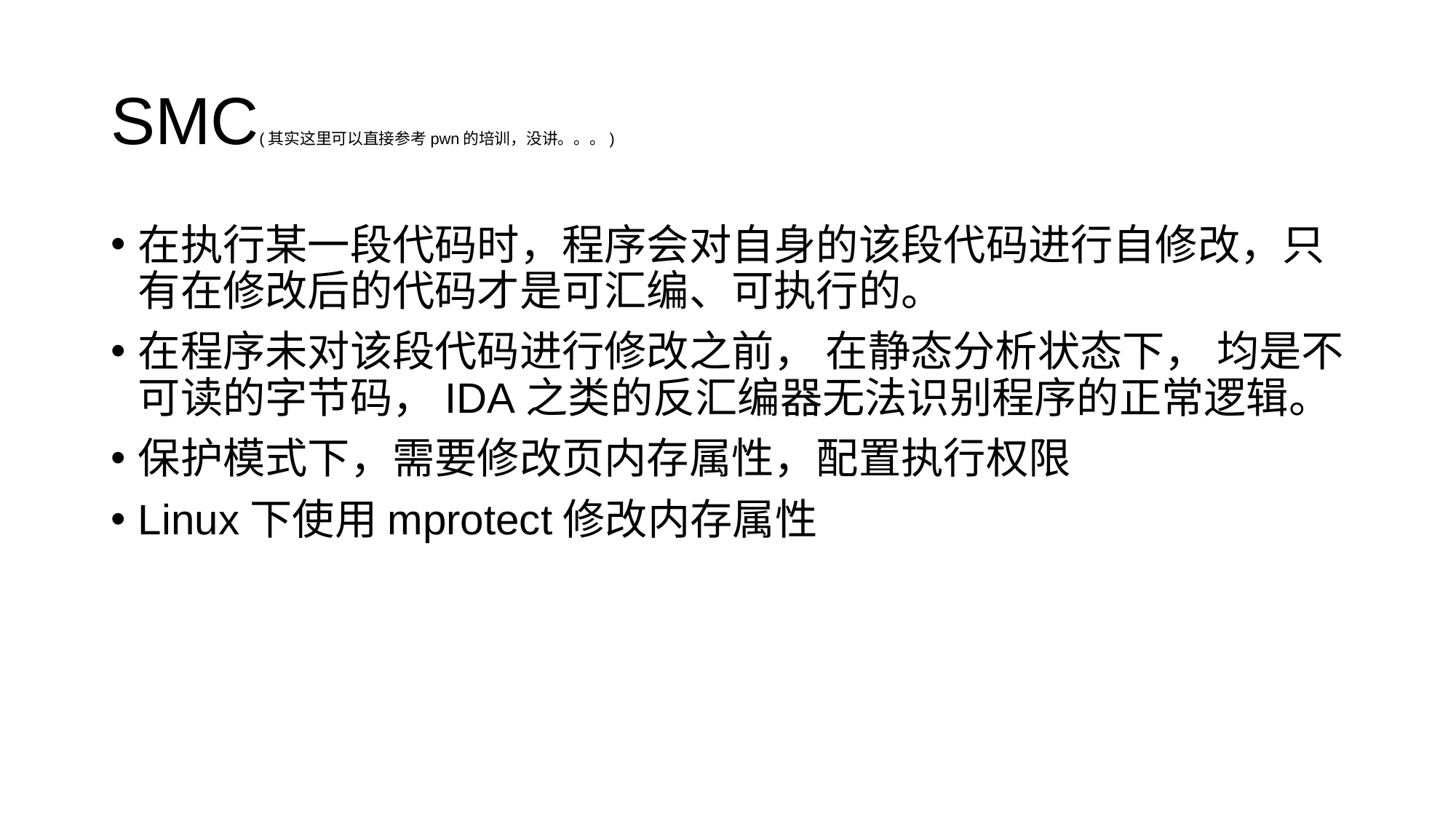

# SMC(其实这里可以直接参考pwn的培训，没讲。。。)
在执行某一段代码时，程序会对自身的该段代码进行自修改，只有在修改后的代码才是可汇编、可执行的。
在程序未对该段代码进行修改之前， 在静态分析状态下， 均是不可读的字节码，IDA之类的反汇编器无法识别程序的正常逻辑。
保护模式下，需要修改页内存属性，配置执行权限
Linux下使用mprotect修改内存属性